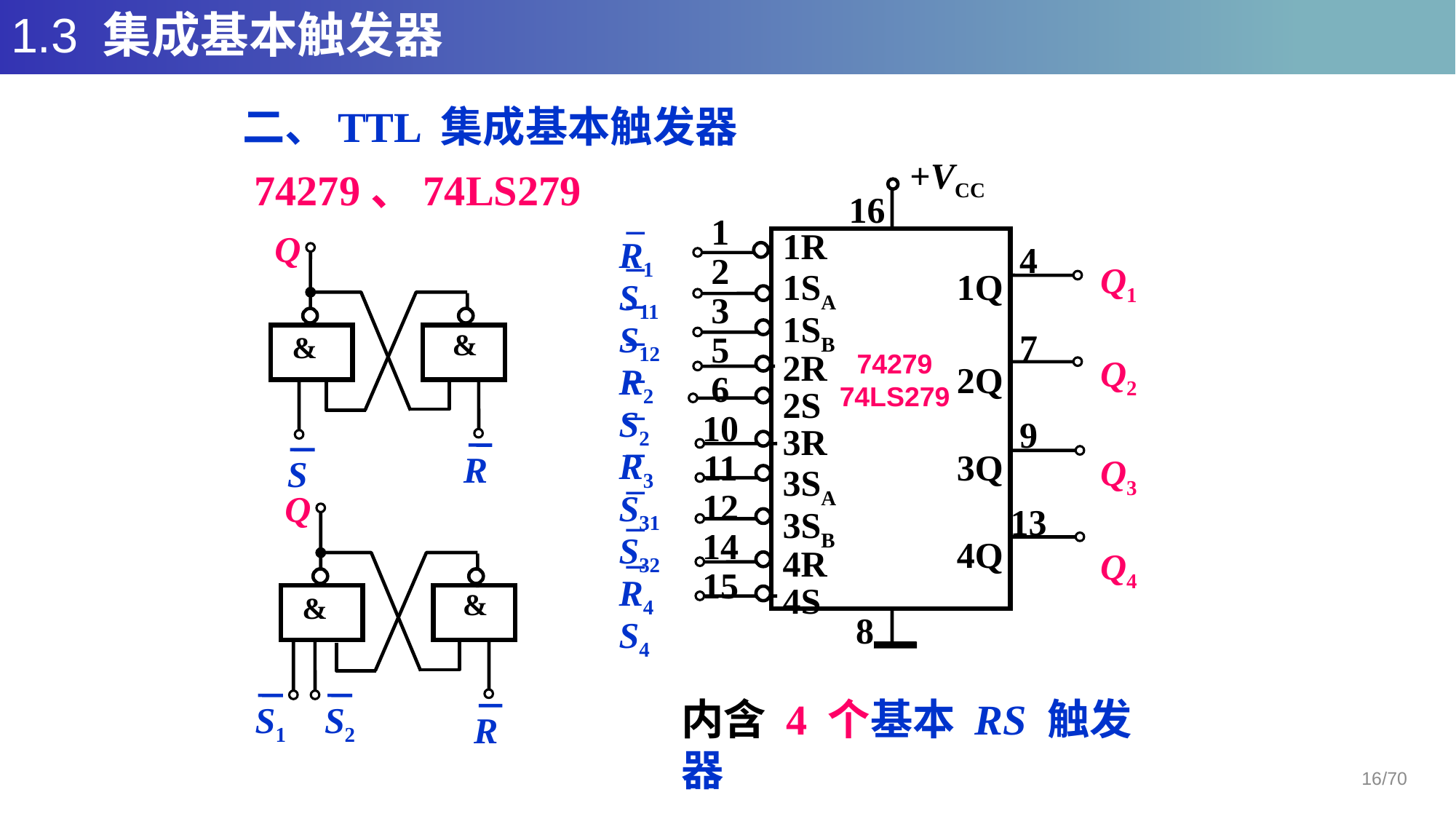

# 1.3 集成基本触发器
二、TTL 集成基本触发器
+VCC

16

–
–
–
–
–
–
–
–
–
–
1
2
3
5
6
10
11
12
14
15

1R
1SA
1SB
2R
2S
3R
3SA
3SB
4R
4S

R1
S11
S12
R2
S2
R3
S31
S32
R4
S4
4

7

9

13

Q1

Q2

Q3

Q4

1Q

2Q

3Q

4Q

74279
74LS279

8

74279、74LS279
Q

&
&

R

S

Q

&
&

S1

S2

R

内含 4 个基本 RS 触发器
16/70